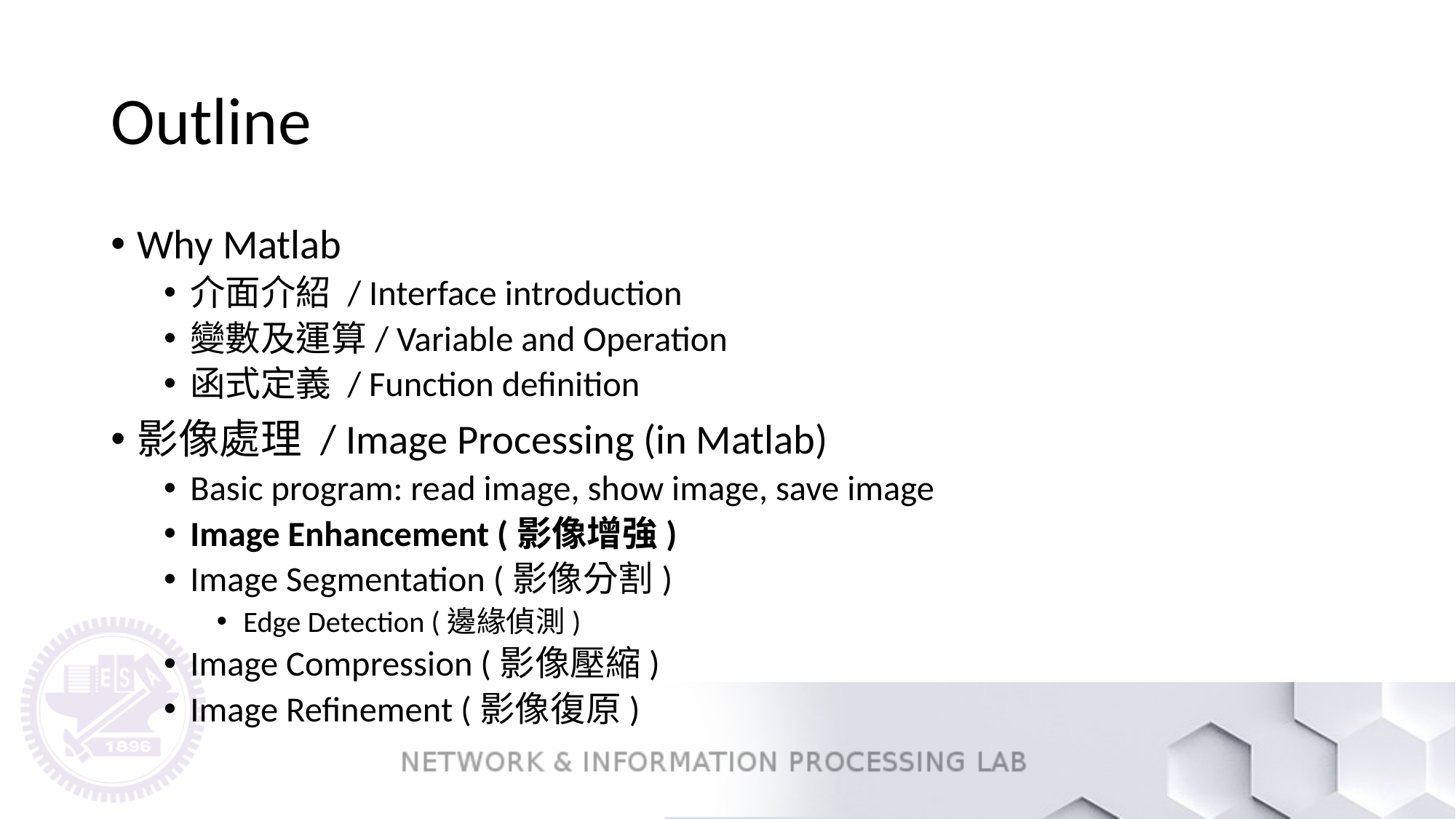

# Outline
Why Matlab
介面介紹 / Interface introduction
變數及運算/ Variable and Operation
函式定義 / Function definition
影像處理 / Image Processing (in Matlab)
Basic program: read image, show image, save image
Image Enhancement (影像增強)
Image Segmentation (影像分割)
Edge Detection (邊緣偵測)
Image Compression (影像壓縮)
Image Refinement (影像復原)